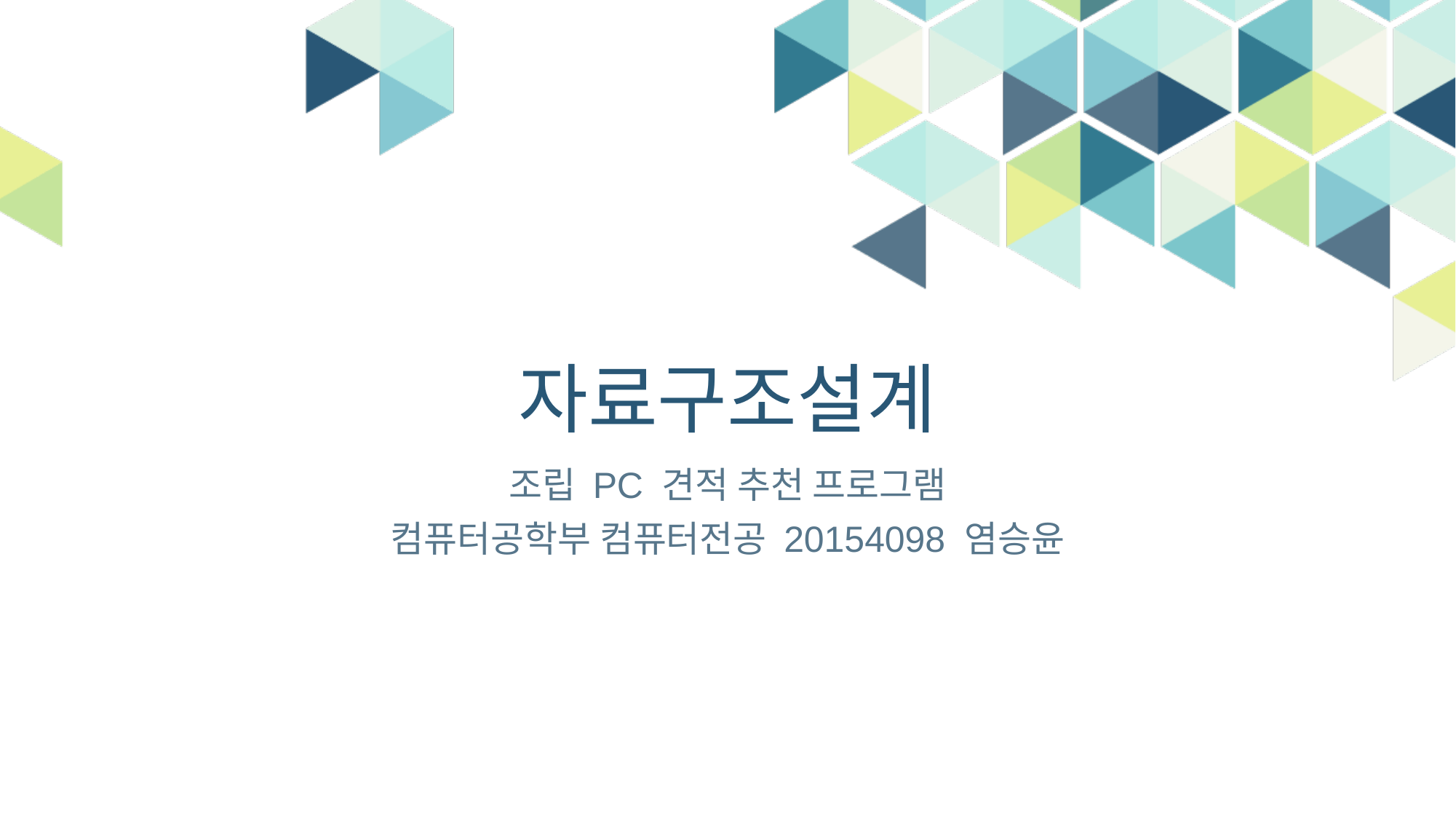

# 자료구조설계
조립 PC 견적 추천 프로그램
컴퓨터공학부 컴퓨터전공 20154098 염승윤